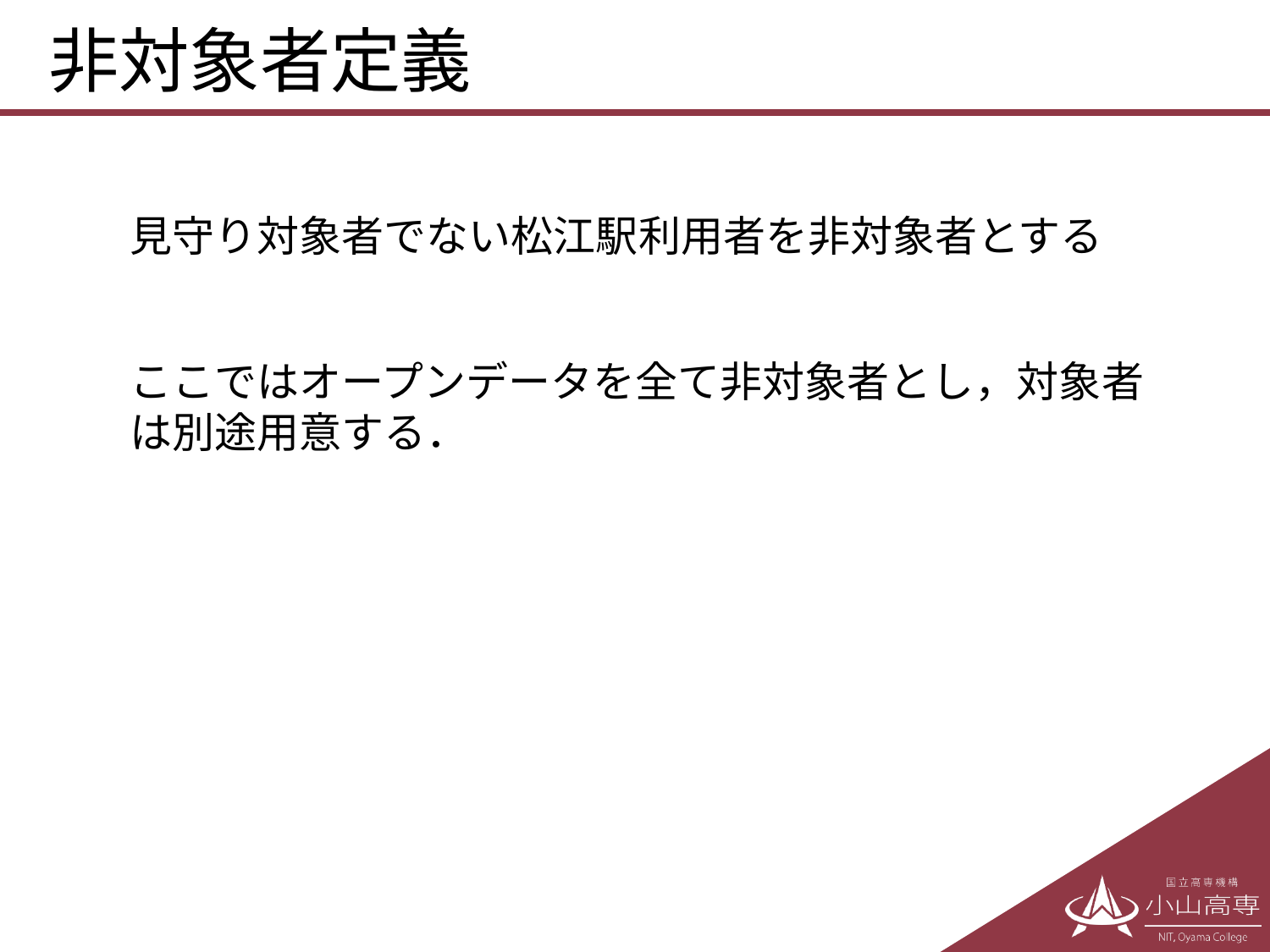

# 非対象者定義
見守り対象者でない松江駅利用者を非対象者とする
ここではオープンデータを全て非対象者とし，対象者は別途用意する．